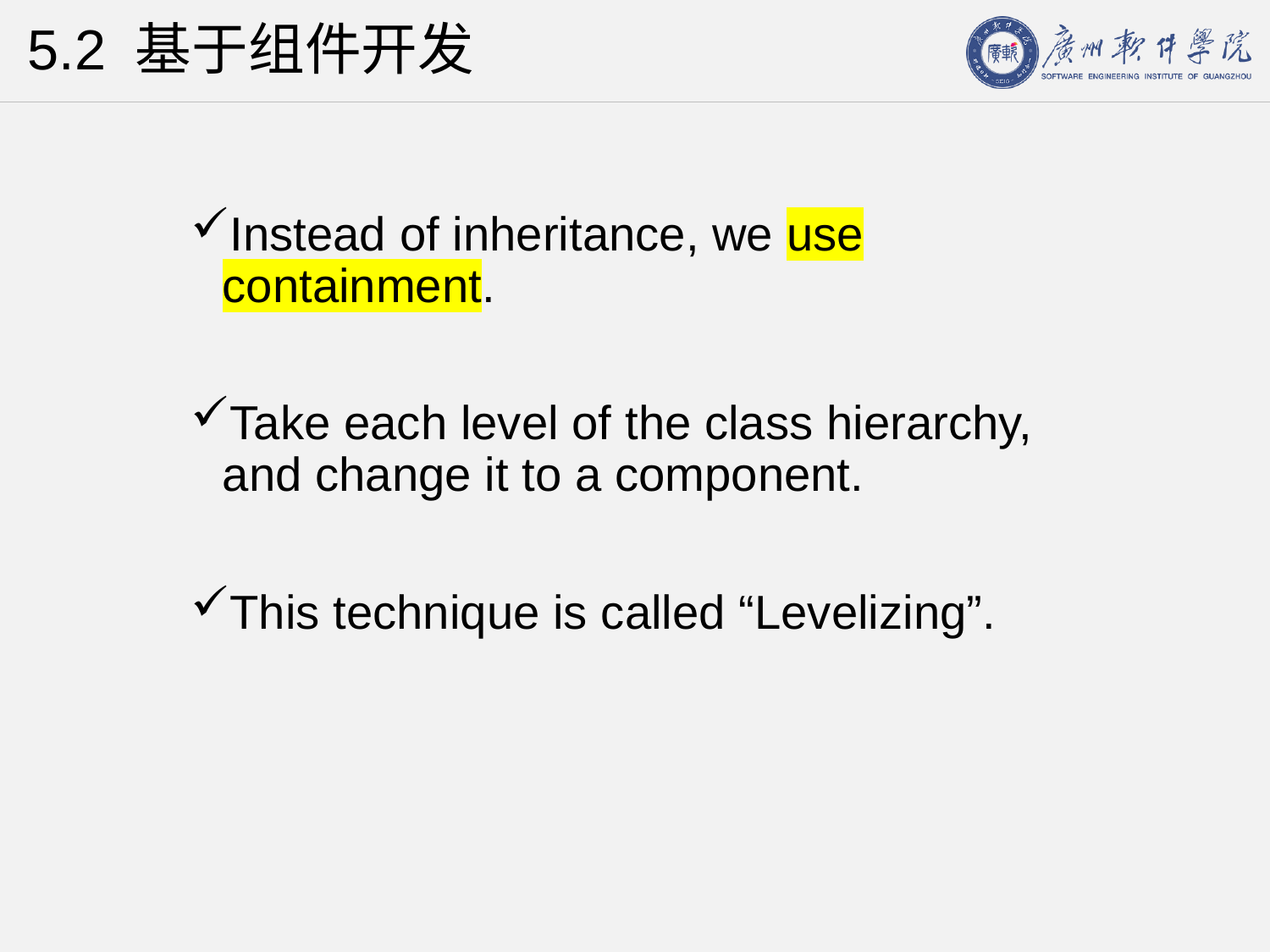

# 5.2 基于组件开发
Instead of inheritance, we use containment.

Take each level of the class hierarchy, and change it to a component.

This technique is called “Levelizing”.